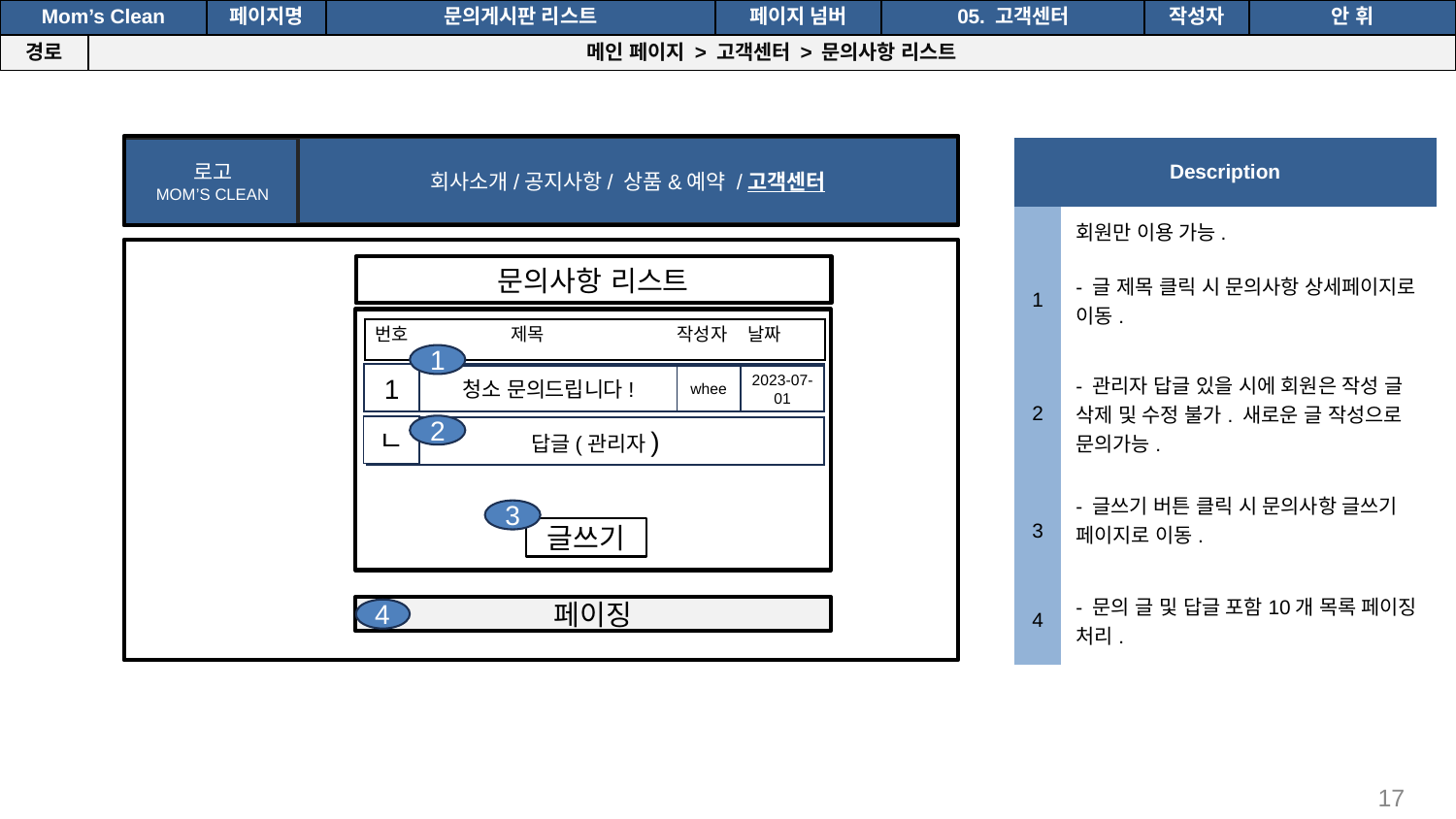

공간(오피스) 대여 시스템
| Mom’s Clean |  | 페이지명 | 문의게시판 리스트 | 페이지 넘버 | 05. 고객센터 | 작성자 | 안 휘 |
| --- | --- | --- | --- | --- | --- | --- | --- |
| 경로 | 메인 페이지 > 고객센터 > 문의사항 리스트 |  |  |  |  |  |  |

회사소개/공지사항/ 상품&예약 /고객센터
로고
MOM’S CLEAN
| Description |  |
| --- | --- |
|  | 회원만 이용 가능. |
| 1 | - 글 제목 클릭 시 문의사항 상세페이지로 이동. |
| 2 | - 관리자 답글 있을 시에 회원은 작성 글 삭제 및 수정 불가. 새로운 글 작성으로 문의가능. |
| 3 | - 글쓰기 버튼 클릭 시 문의사항 글쓰기 페이지로 이동. |
| 4 | - 문의 글 및 답글 포함10개 목록 페이징 처리. |

문의사항 리스트

| 번호 제목 작성자 날짜 |
| --- |
1

1
청소 문의드립니다!
whee
2023-07-01
2
ㄴ
답글(관리자)
3
글쓰기
페이징
4
17